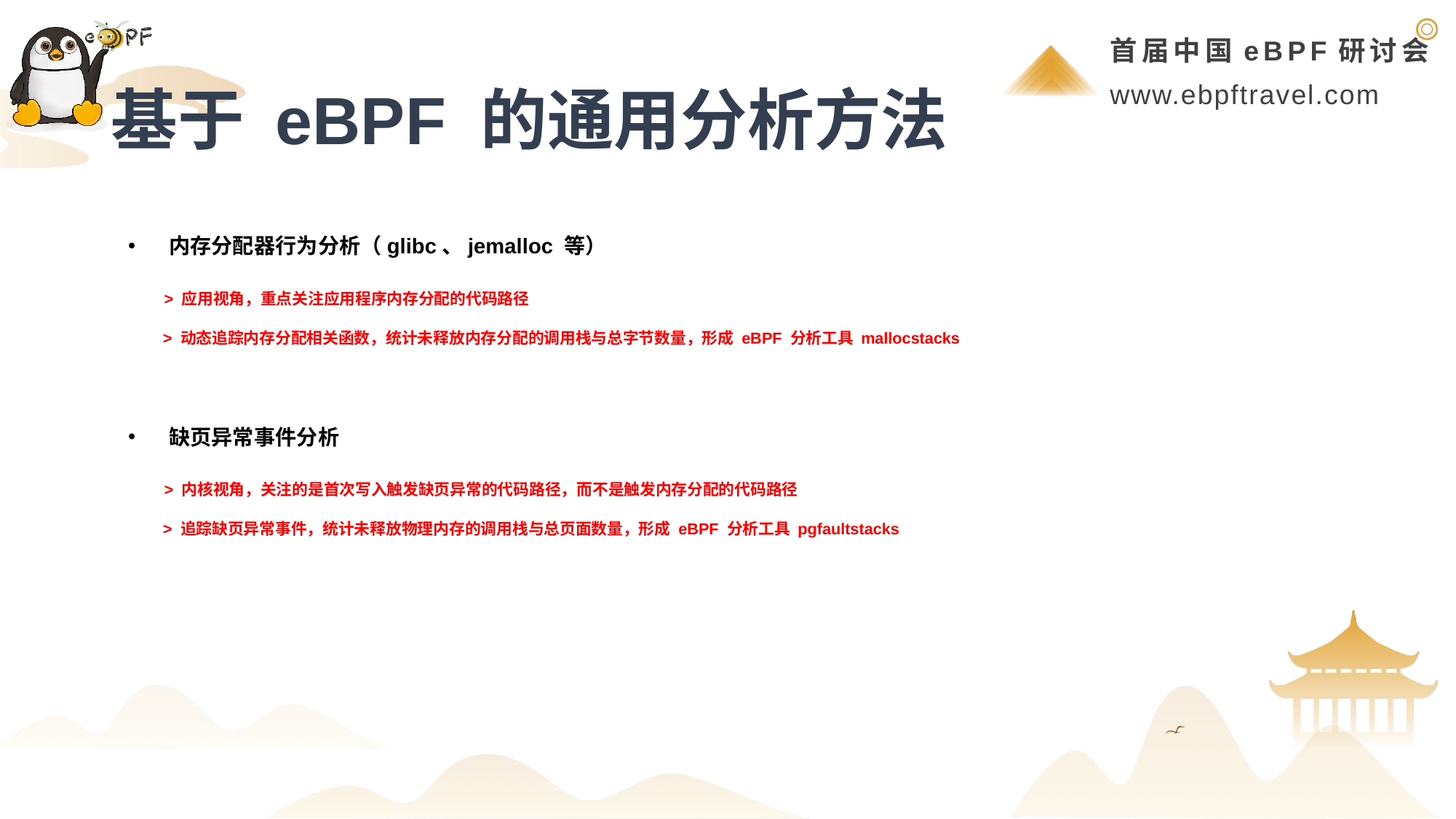

# 基于 eBPF 的通用分析方法
内存分配器行为分析（glibc、jemalloc 等）
      > 应用视角，重点关注应用程序内存分配的代码路径
        > 动态追踪内存分配相关函数，统计未释放内存分配的调用栈与总字节数量，形成 eBPF 分析工具 mallocstacks

缺页异常事件分析
      > 内核视角，关注的是首次写入触发缺页异常的代码路径，而不是触发内存分配的代码路径
        > 追踪缺页异常事件，统计未释放物理内存的调用栈与总页面数量，形成 eBPF 分析工具 pgfaultstacks